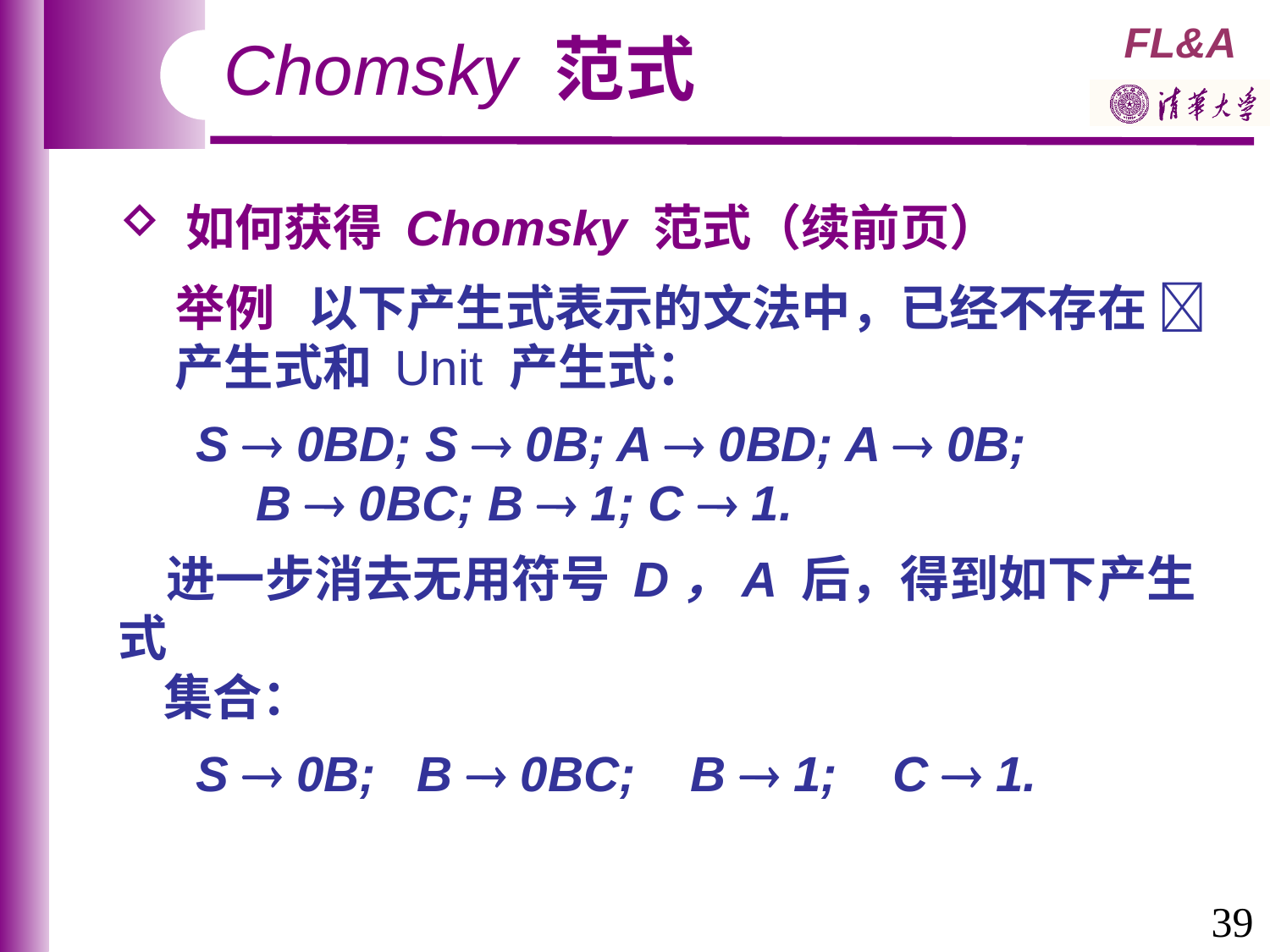

Chomsky 范式
 如何获得 Chomsky 范式（续前页）

     举例   以下产生式表示的文法中，已经不存在 ε
    产生式和 Unit 产生式：

        S → 0BD; S → 0B; A → 0BD; A → 0B;
          B → 0BC; B → 1; C → 1.

    进一步消去无用符号 D，A 后，得到如下产生式
   集合：

        S → 0B;   B → 0BC;    B → 1;    C → 1.
39